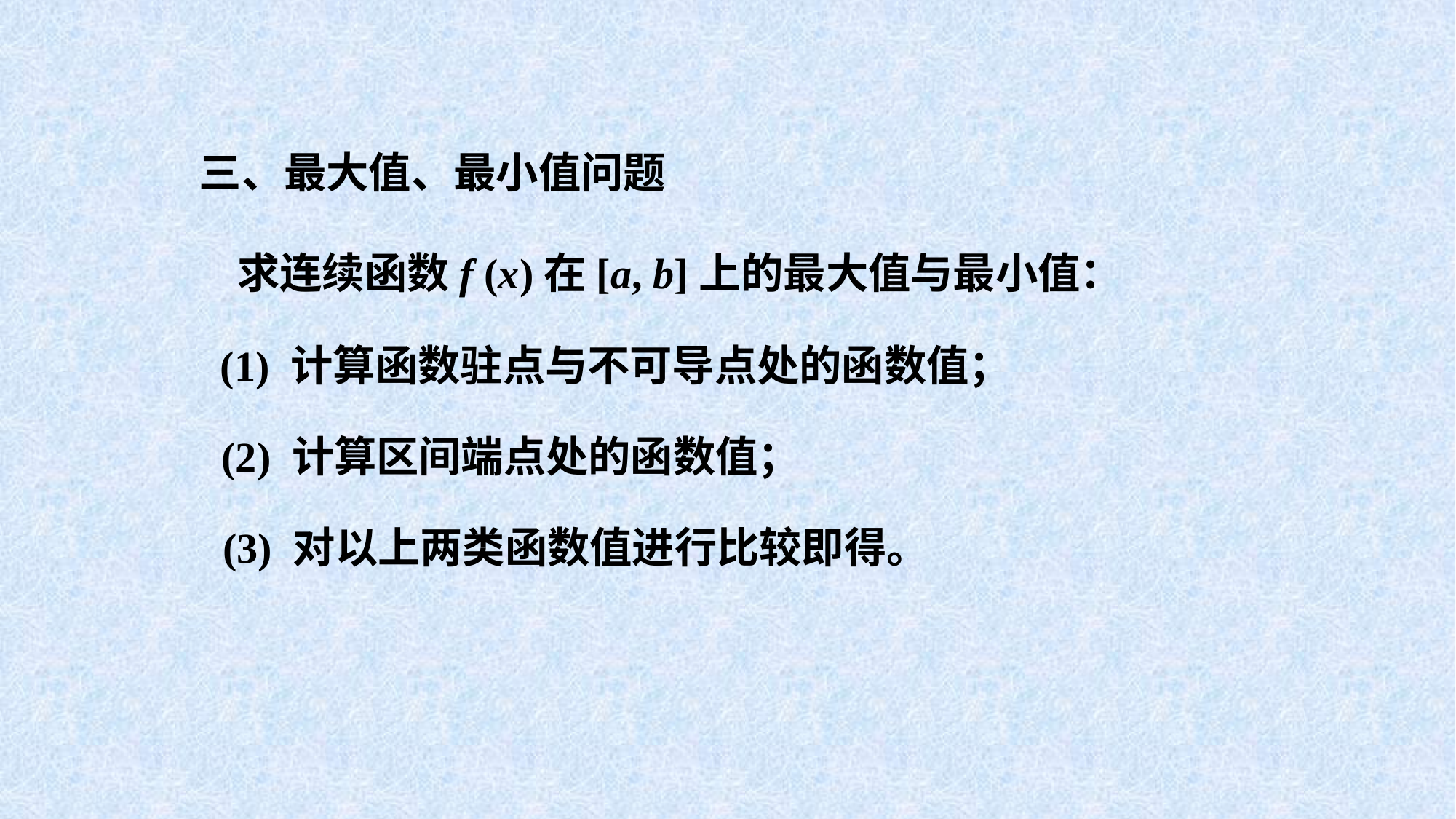

三、最大值、最小值问题
 求连续函数f (x)在[a, b]上的最大值与最小值：
(1) 计算函数驻点与不可导点处的函数值；
(2) 计算区间端点处的函数值；
(3) 对以上两类函数值进行比较即得。